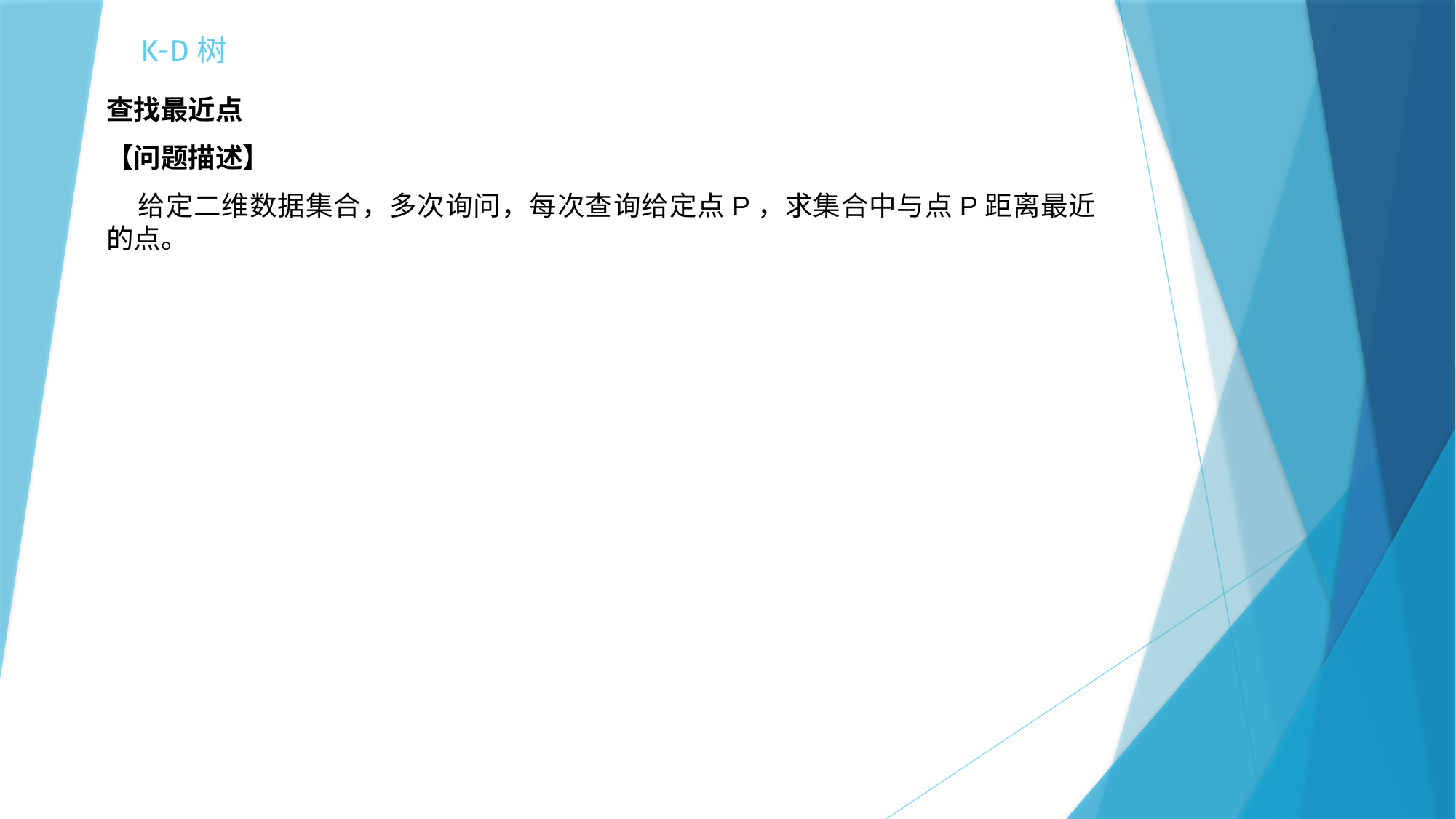

# K-D树
查找最近点
【问题描述】
给定二维数据集合，多次询问，每次查询给定点P，求集合中与点P距离最近的点。